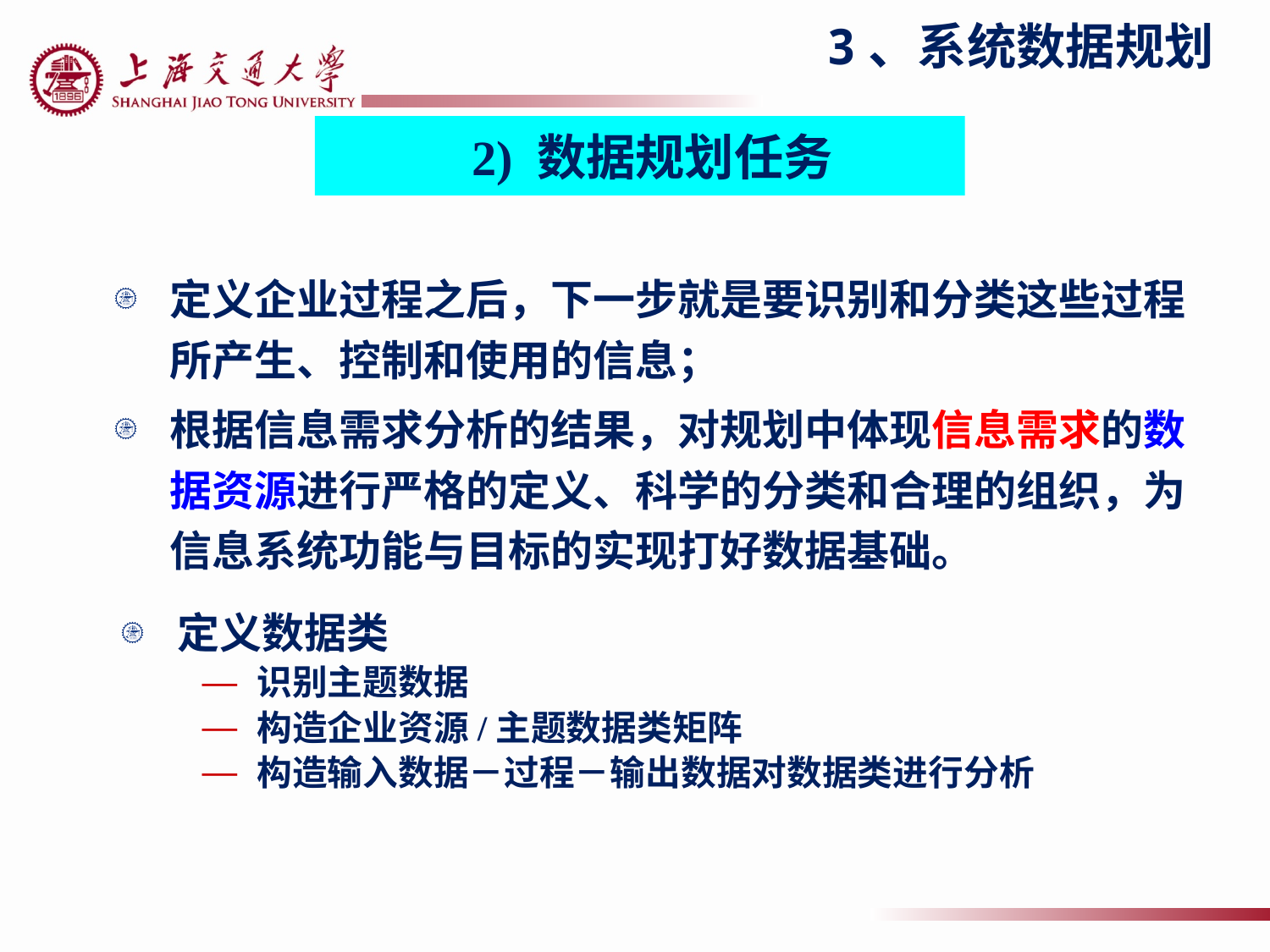

# 3、系统数据规划
  2) 数据规划任务
定义企业过程之后，下一步就是要识别和分类这些过程所产生、控制和使用的信息；
根据信息需求分析的结果，对规划中体现信息需求的数据资源进行严格的定义、科学的分类和合理的组织，为信息系统功能与目标的实现打好数据基础。
定义数据类
识别主题数据
构造企业资源/主题数据类矩阵
构造输入数据－过程－输出数据对数据类进行分析